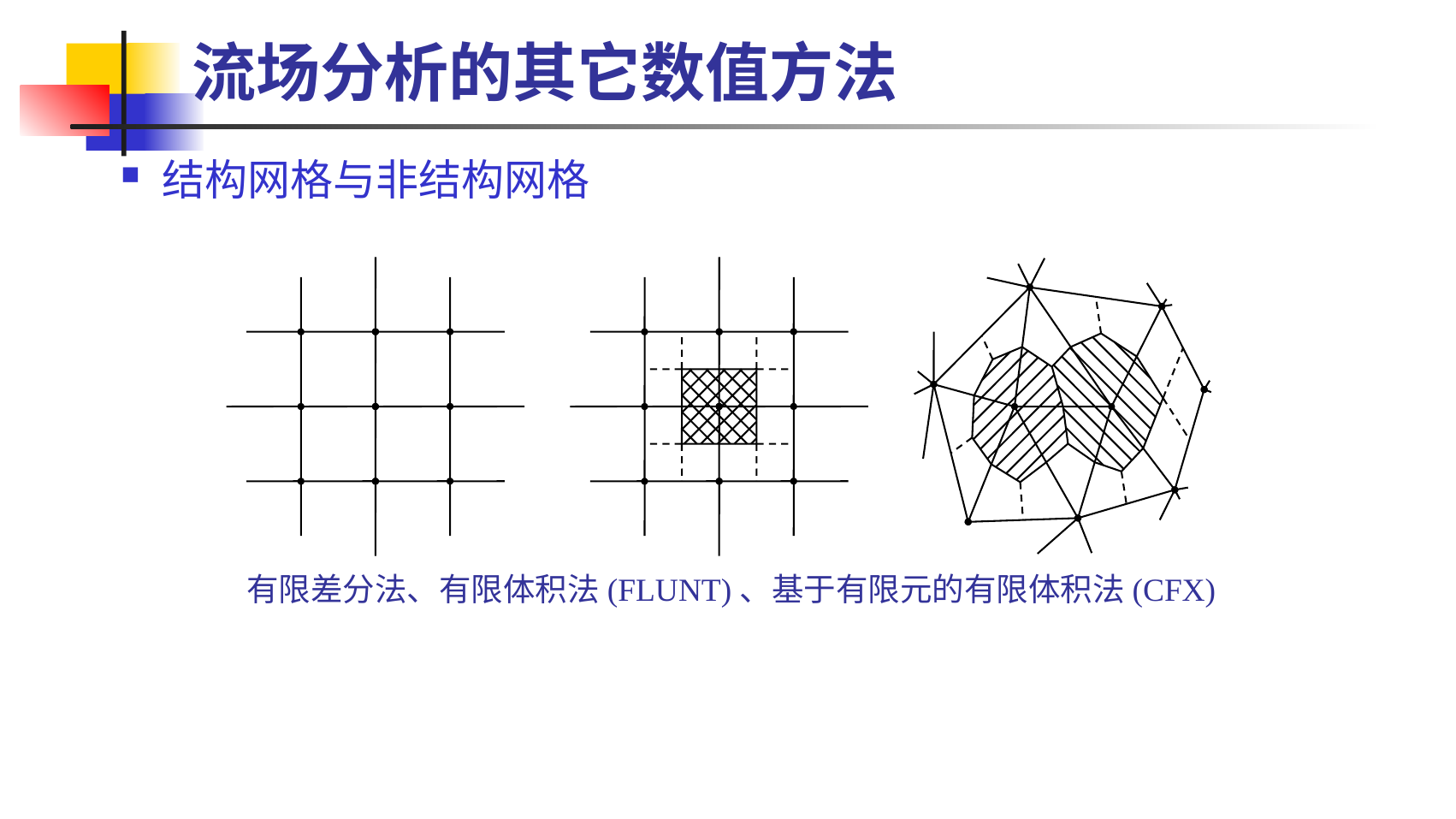

# 流场分析的其它数值方法
结构网格与非结构网格

有限差分法、有限体积法(FLUNT)、基于有限元的有限体积法(CFX)